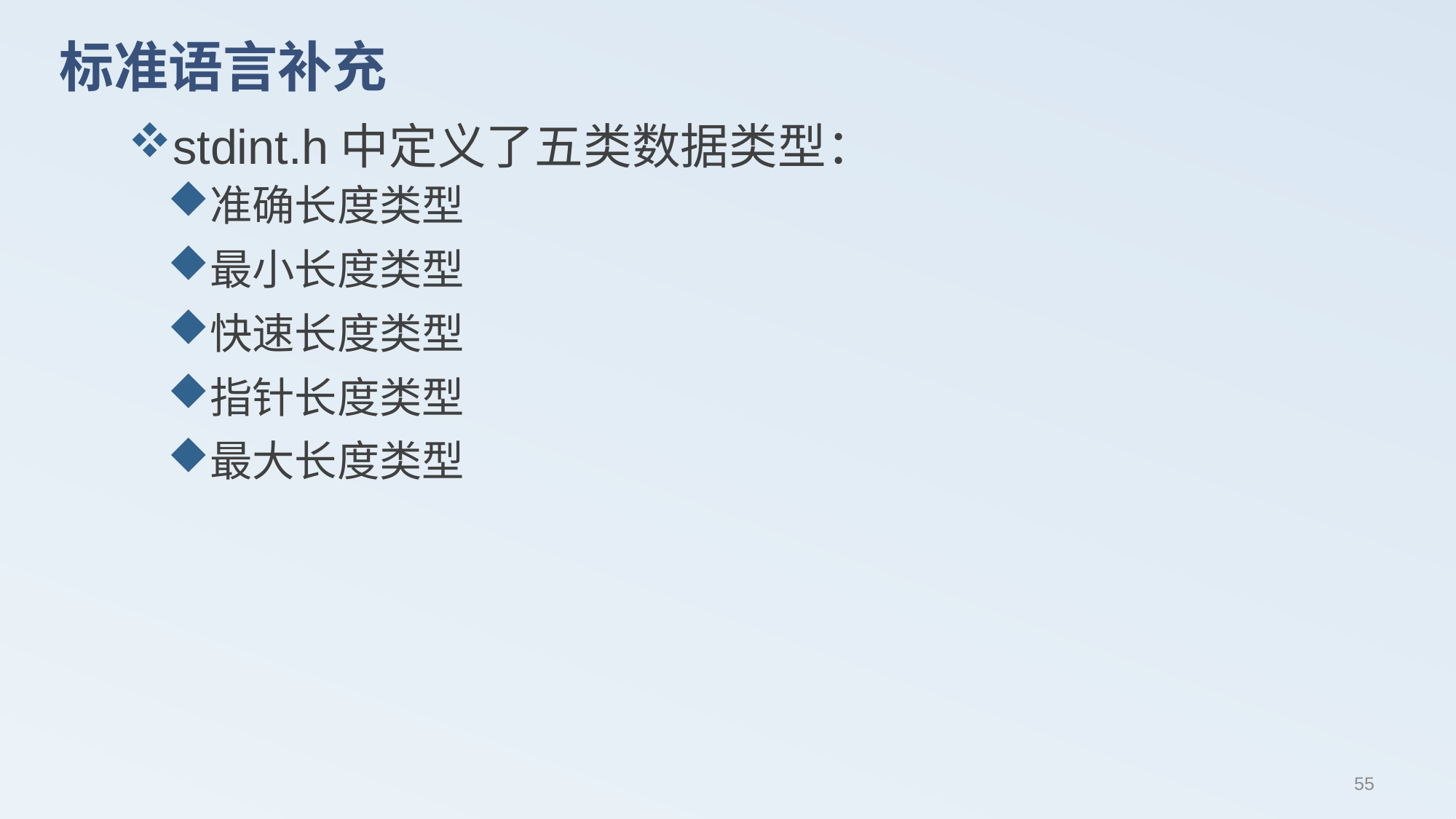

# 标准语言补充
stdint.h中定义了五类数据类型：
准确长度类型
最小长度类型
快速长度类型
指针长度类型
最大长度类型